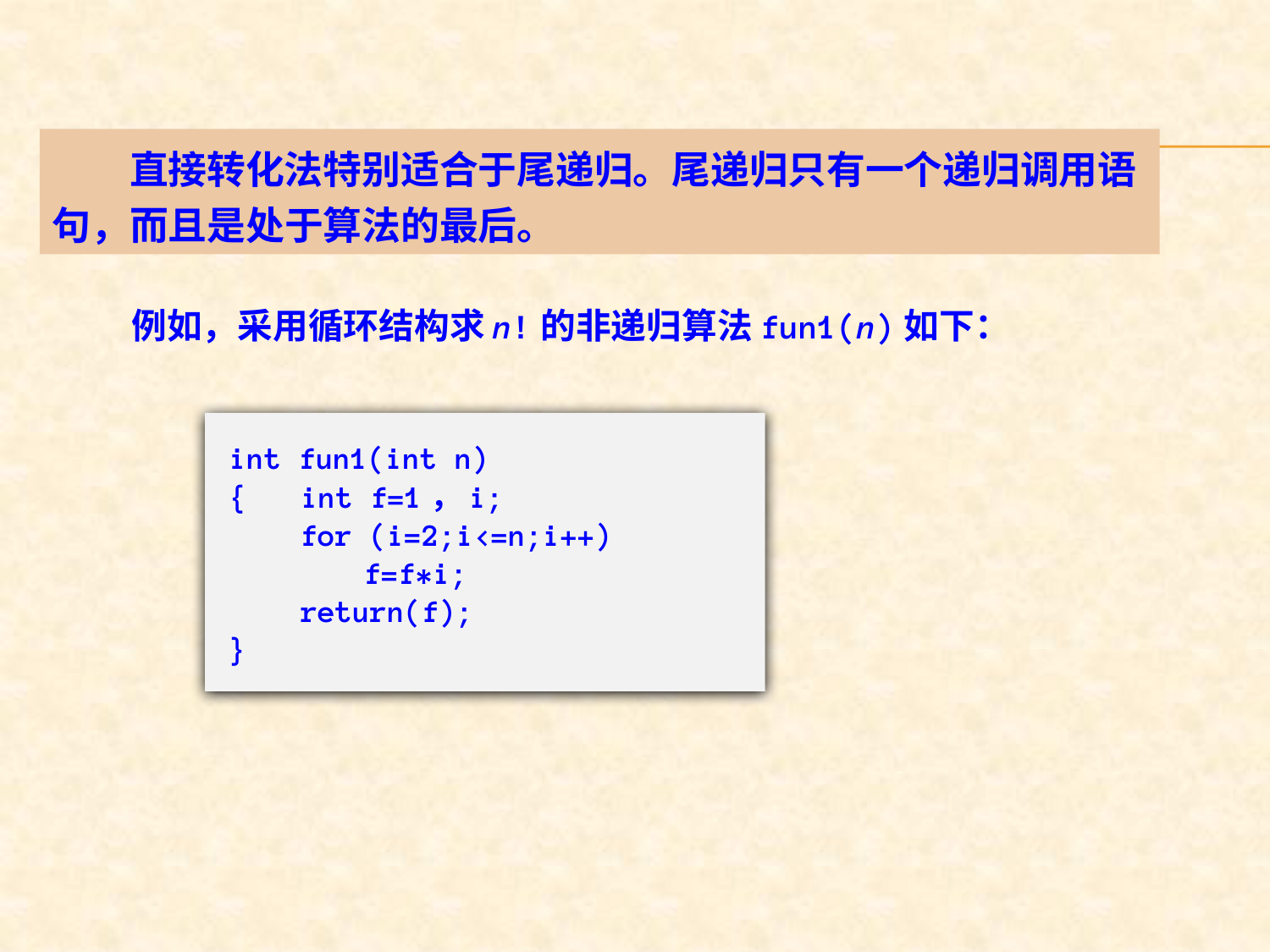

直接转化法特别适合于尾递归。尾递归只有一个递归调用语句，而且是处于算法的最后。
例如，采用循环结构求n!的非递归算法fun1(n)如下：
int fun1(int n)
{　 int f=1，i;
　　for (i=2;i<=n;i++)
　　　　f=f*i;
　　return(f);
}